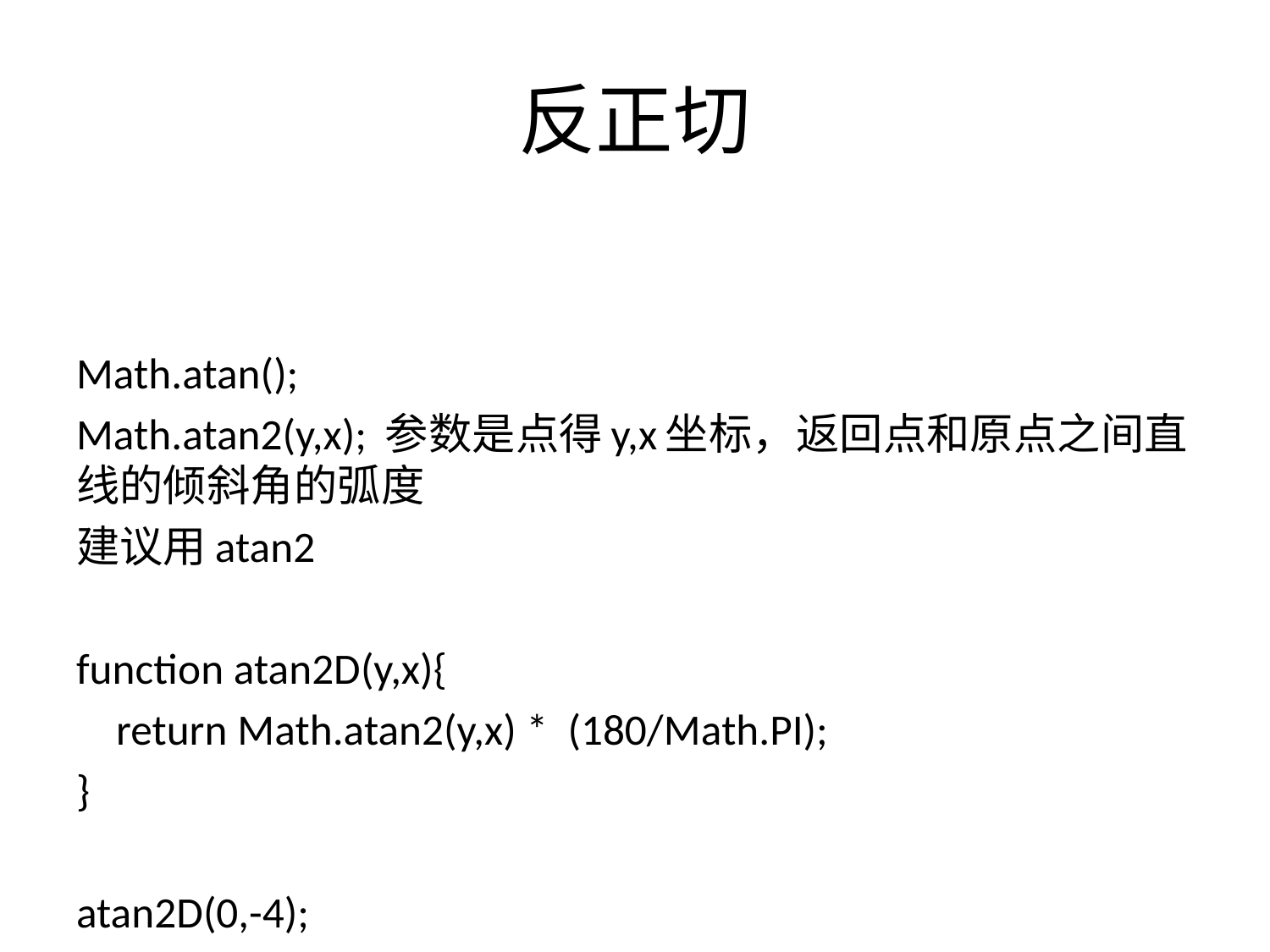

# 反正切

Math.atan();
Math.atan2(y,x); 参数是点得y,x坐标，返回点和原点之间直线的倾斜角的弧度
建议用atan2

function atan2D(y,x){
    return Math.atan2(y,x) *  (180/Math.PI);
}

atan2D(0,-4);